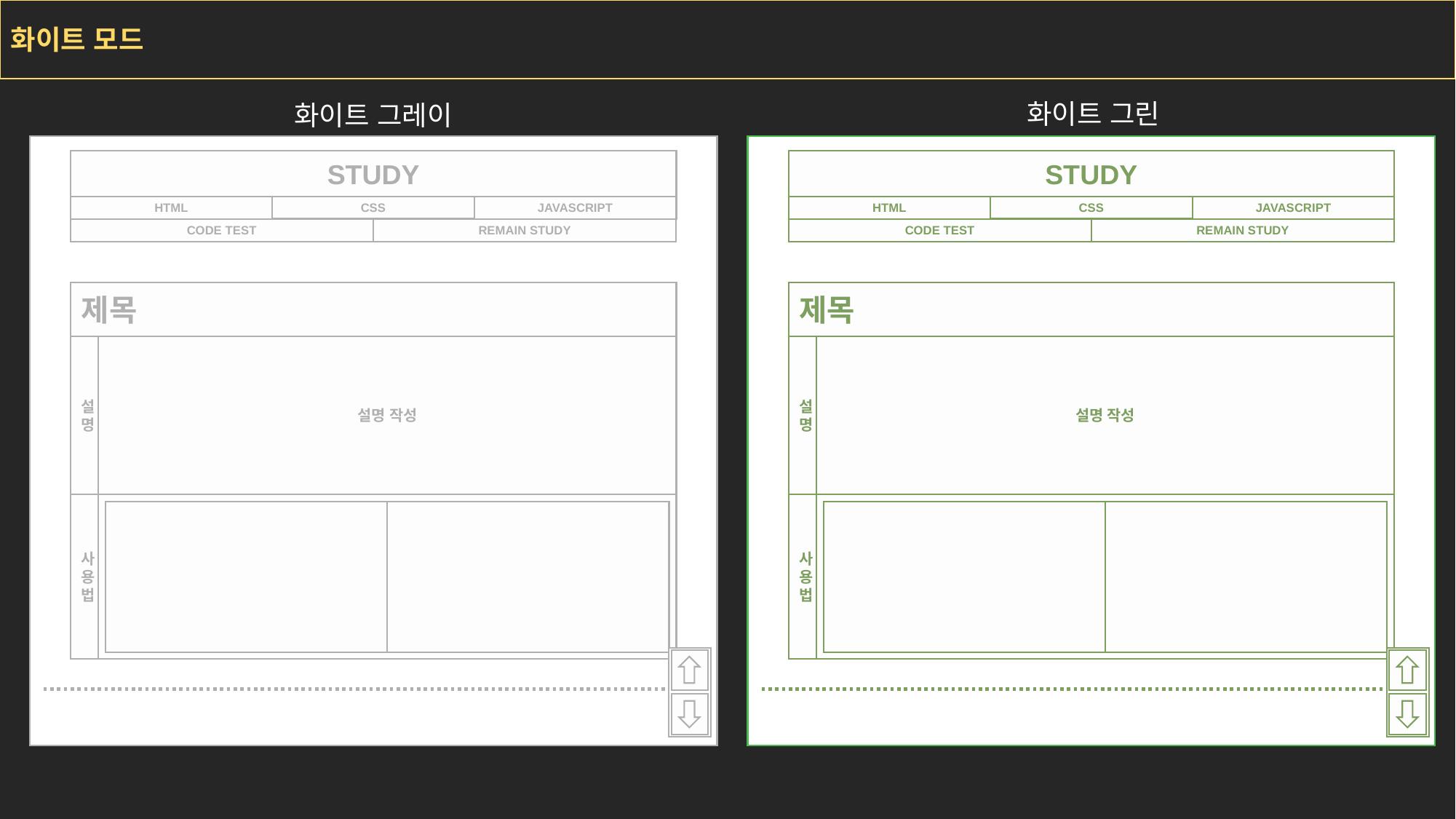

화이트 모드
화이트 그린
화이트 그레이

STUDY
STUDY
JAVASCRIPT
JAVASCRIPT
HTML
CSS
HTML
CSS
CODE TEST
REMAIN STUDY
CODE TEST
REMAIN STUDY
제목
제목

설명
설명 작성
설명
설명 작성
사용법
사용법